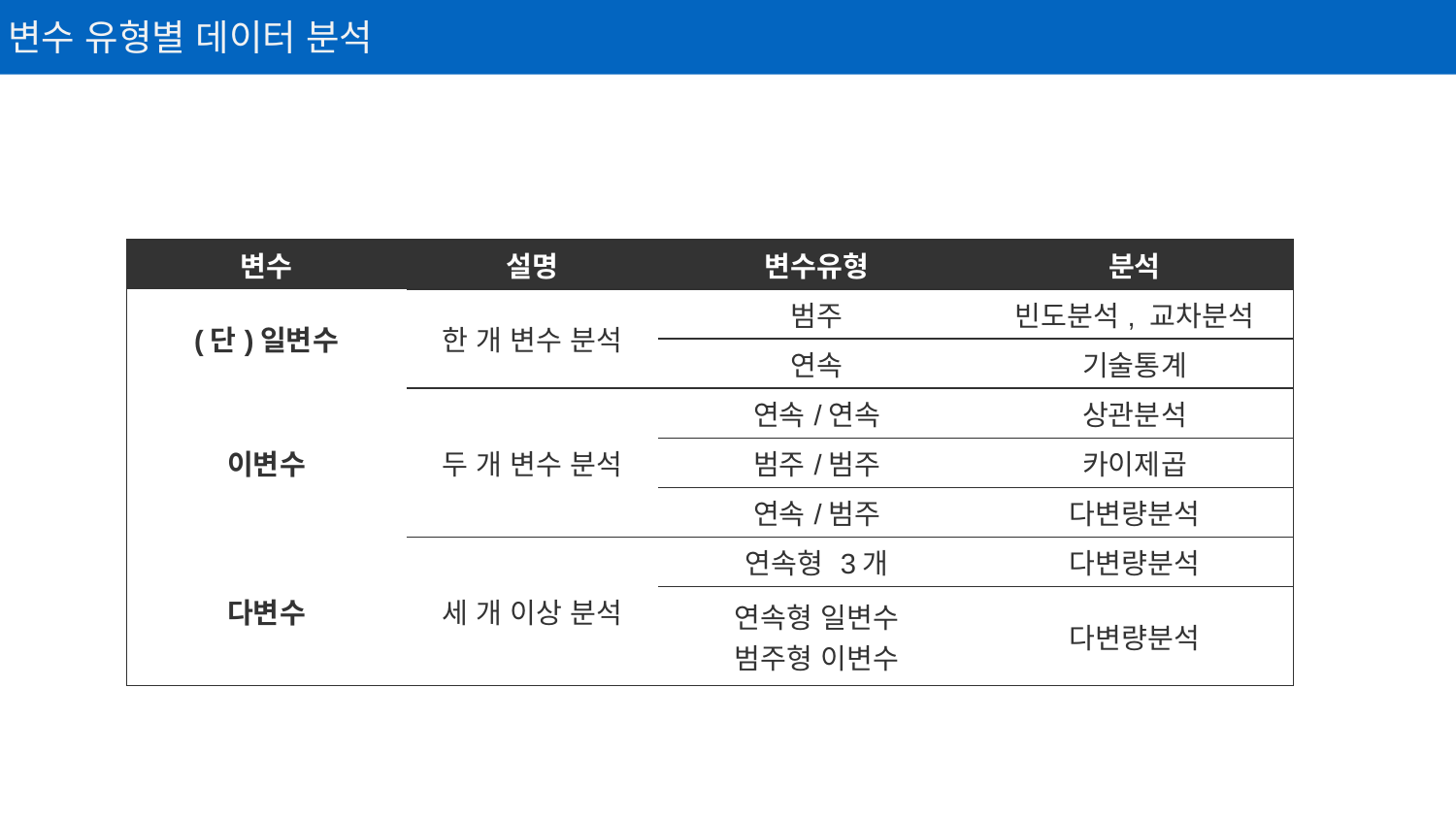

변수 유형별 데이터 분석

| 변수 | 설명 | 변수유형 | 분석 |
| --- | --- | --- | --- |
| (단)일변수 | 한 개 변수 분석 | 범주 | 빈도분석, 교차분석 |
|  |  | 연속 | 기술통계 |
| 이변수 | 두 개 변수 분석 | 연속/연속 | 상관분석 |
|  |  | 범주/범주 | 카이제곱 |
|  |  | 연속/범주 | 다변량분석 |
| 다변수 | 세 개 이상 분석 | 연속형 3개 | 다변량분석 |
|  |  | 연속형 일변수 범주형 이변수 | 다변량분석 |